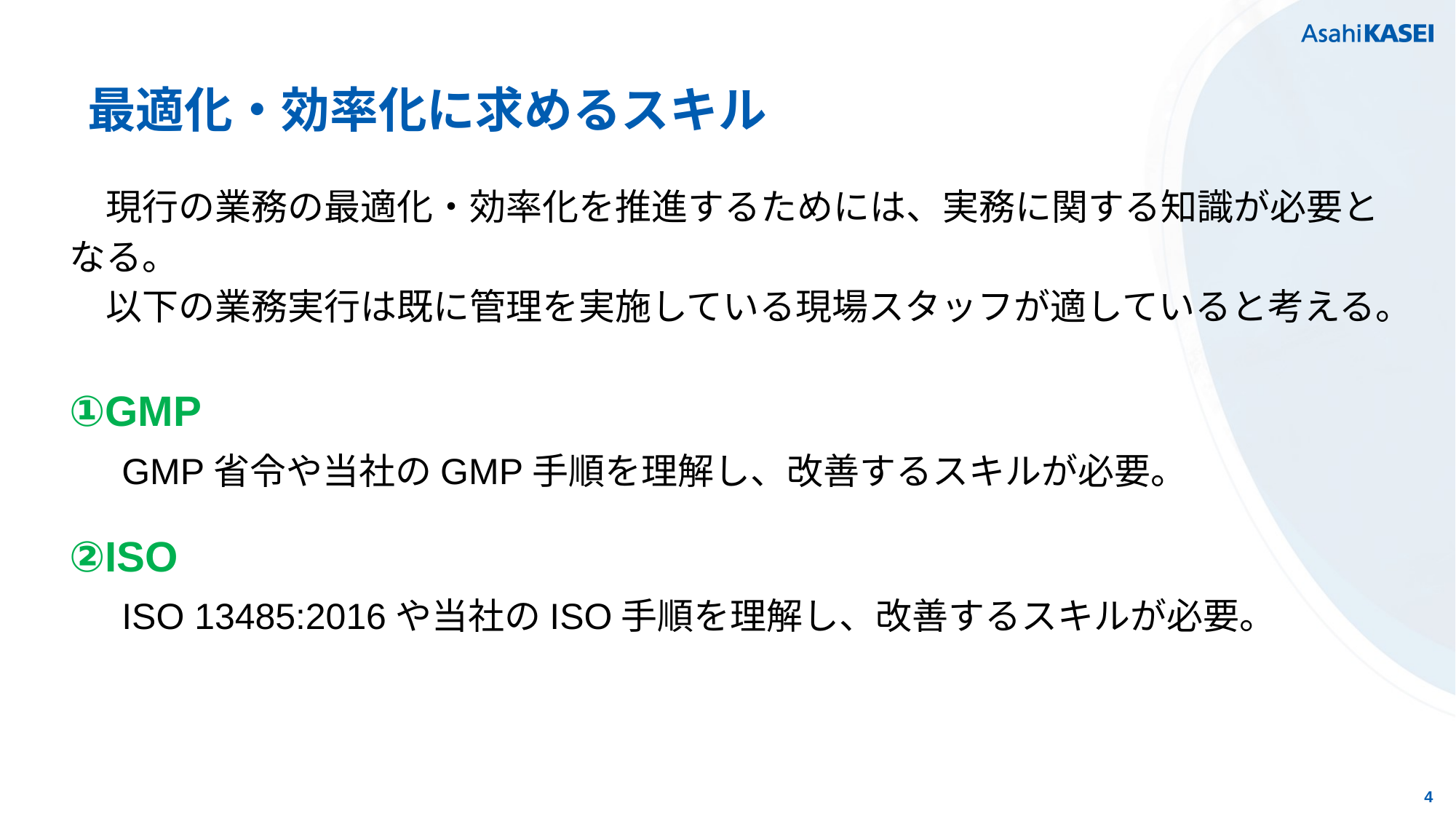

# 最適化・効率化に求めるスキル
　現行の業務の最適化・効率化を推進するためには、実務に関する知識が必要となる。
　以下の業務実行は既に管理を実施している現場スタッフが適していると考える。

①GMP
　GMP省令や当社のGMP手順を理解し、改善するスキルが必要。

②ISO
　ISO 13485:2016や当社のISO手順を理解し、改善するスキルが必要。
4